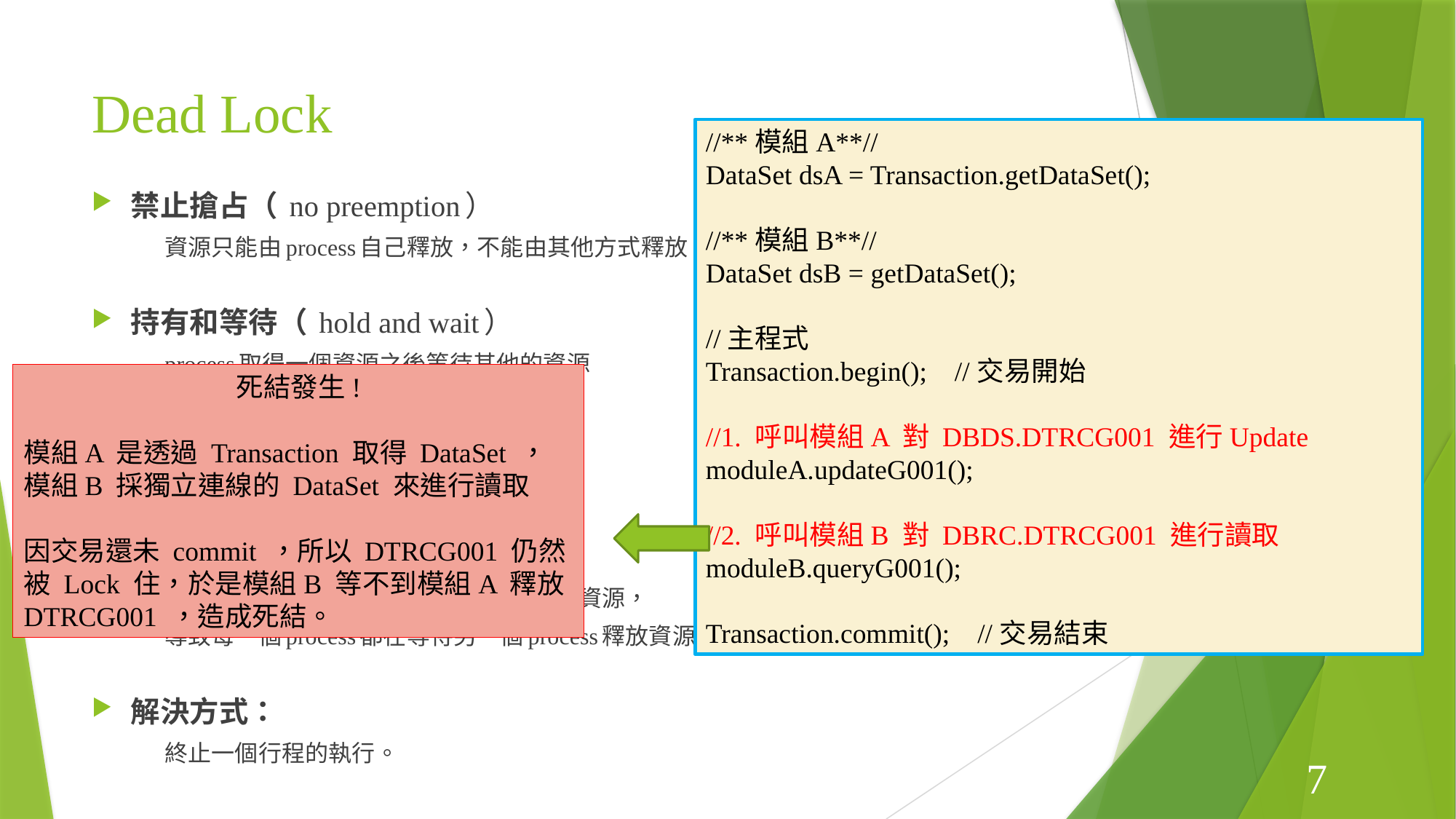

# Dead Lock
//**模組A**//
DataSet dsA = Transaction.getDataSet();    
//**模組B**//
DataSet dsB = getDataSet();
//主程式
Transaction.begin();    //交易開始
//1. 呼叫模組A 對 DBDS.DTRCG001 進行Update
moduleA.updateG001();
//2. 呼叫模組B 對 DBRC.DTRCG001 進行讀取
moduleB.queryG001();
Transaction.commit();    //交易結束
禁止搶占（ no preemption）
	資源只能由process自己釋放，不能由其他方式釋放

持有和等待（ hold and wait）
	process取得一個資源之後等待其他的資源

互斥 （mutual exclusion）
	一個資源一次只能被一個process所使用

迴圈等待 （circular waiting）
	每個process都握有另一個process請求的資源，
	導致每一個process都在等待另一個process釋放資源

解決方式：
	終止一個行程的執行。
死結發生!

模組A 是透過 Transaction 取得 DataSet ，
模組B 採獨立連線的 DataSet 來進行讀取

因交易還未 commit ，所以 DTRCG001 仍然被 Lock 住，於是模組B 等不到模組A 釋放 DTRCG001 ，造成死結。

7